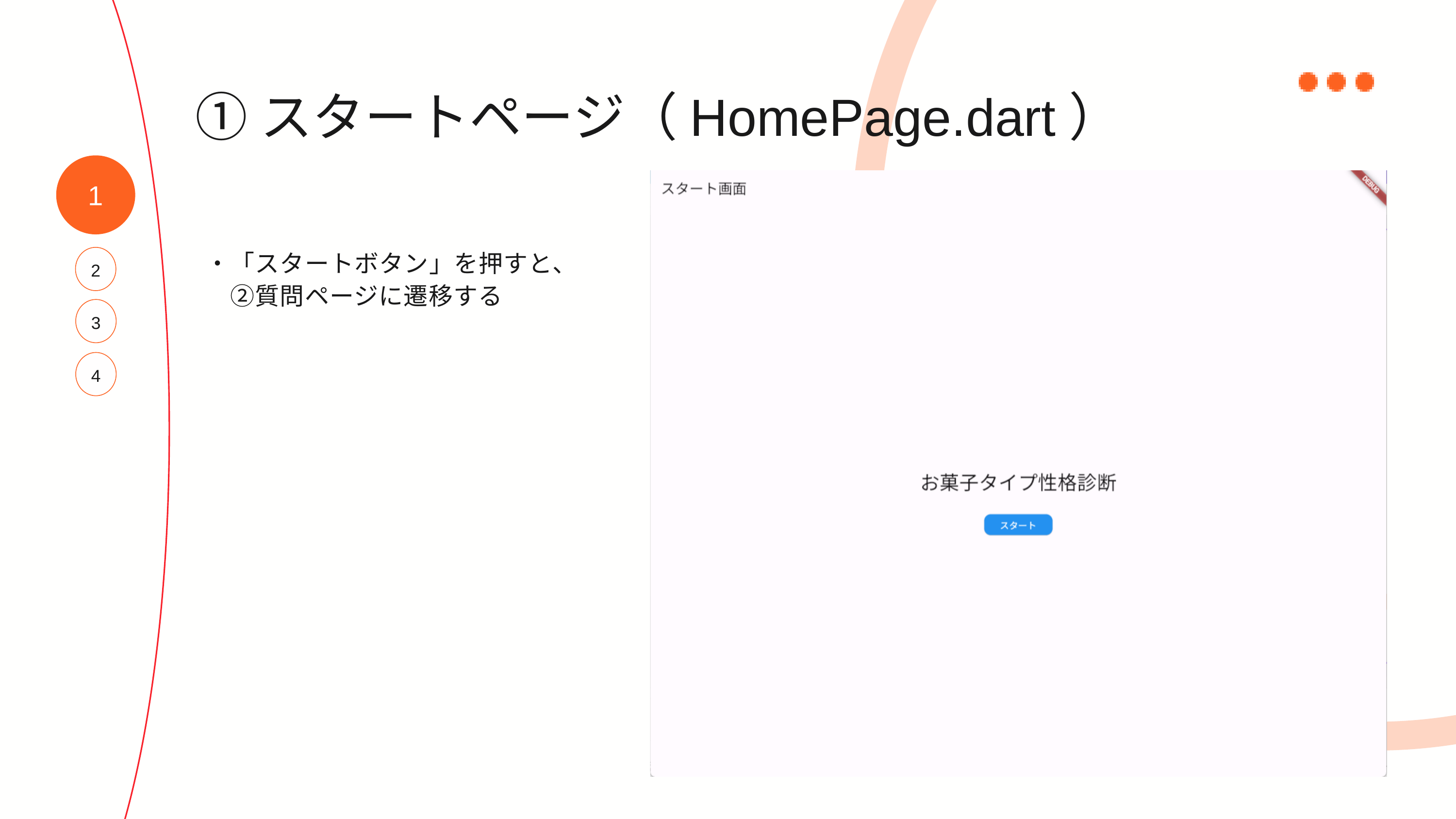

①スタートページ（HomePage.dart）

1

1

・「スタートボタン」を押すと、
　②質問ページに遷移する

2

3

4